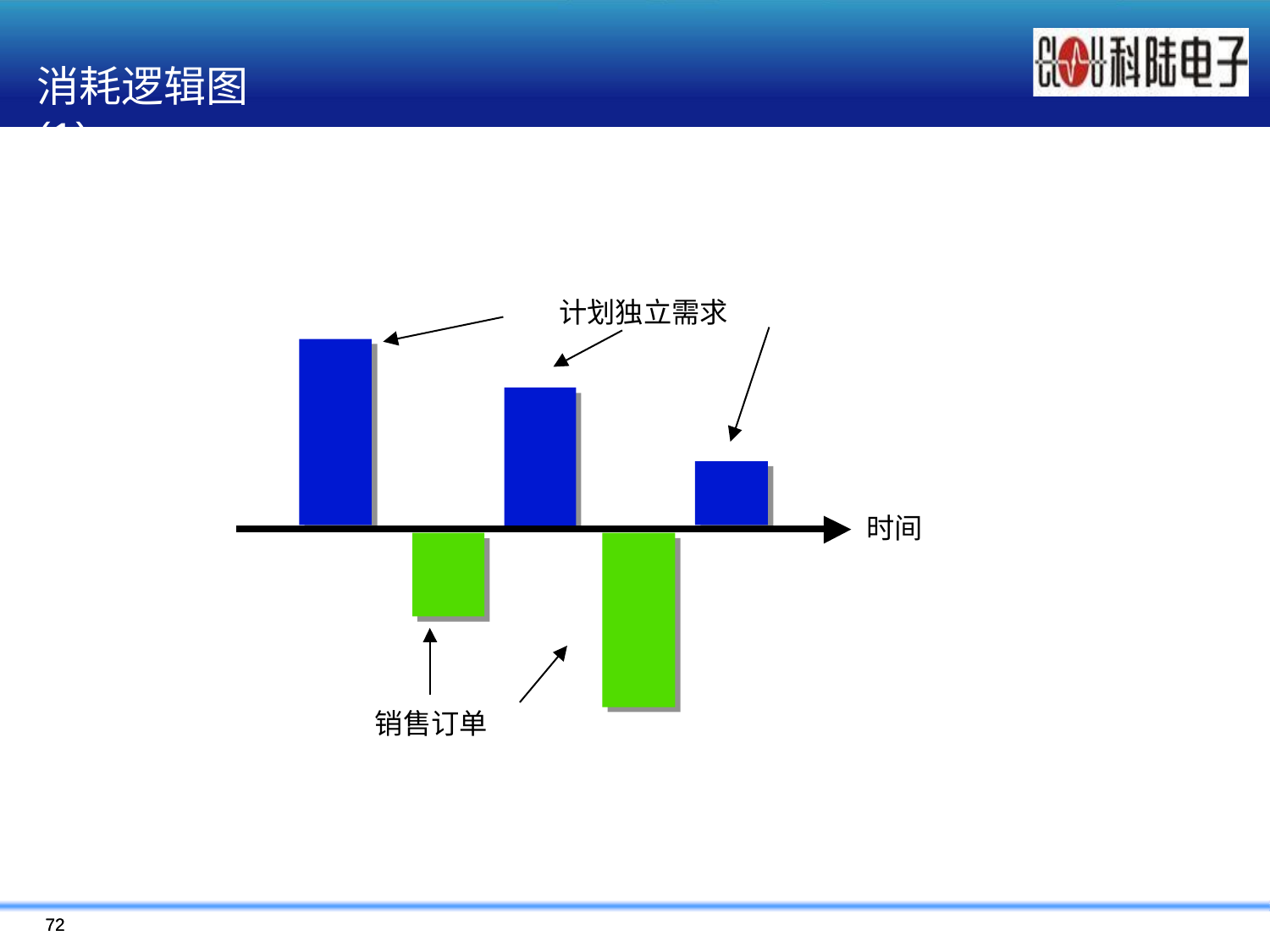

# 消耗逻辑图(1)
计划独立需求

时间

销售订单

72
72